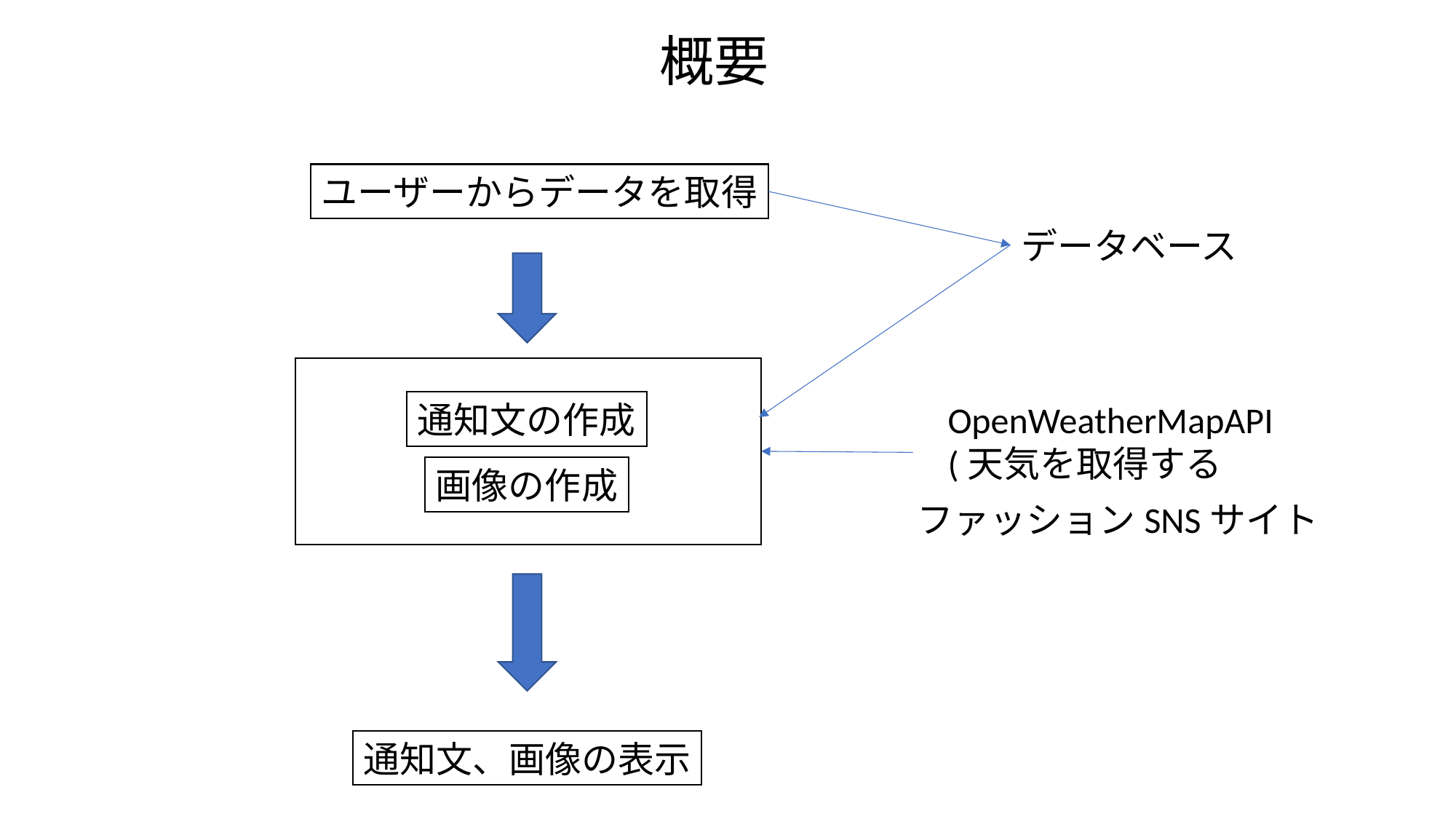

概要
ユーザーからデータを取得
データベース

通知文の作成
OpenWeatherMapAPI
(天気を取得するAPI )
画像の作成
ファッションSNSサイト

通知文、画像の表示